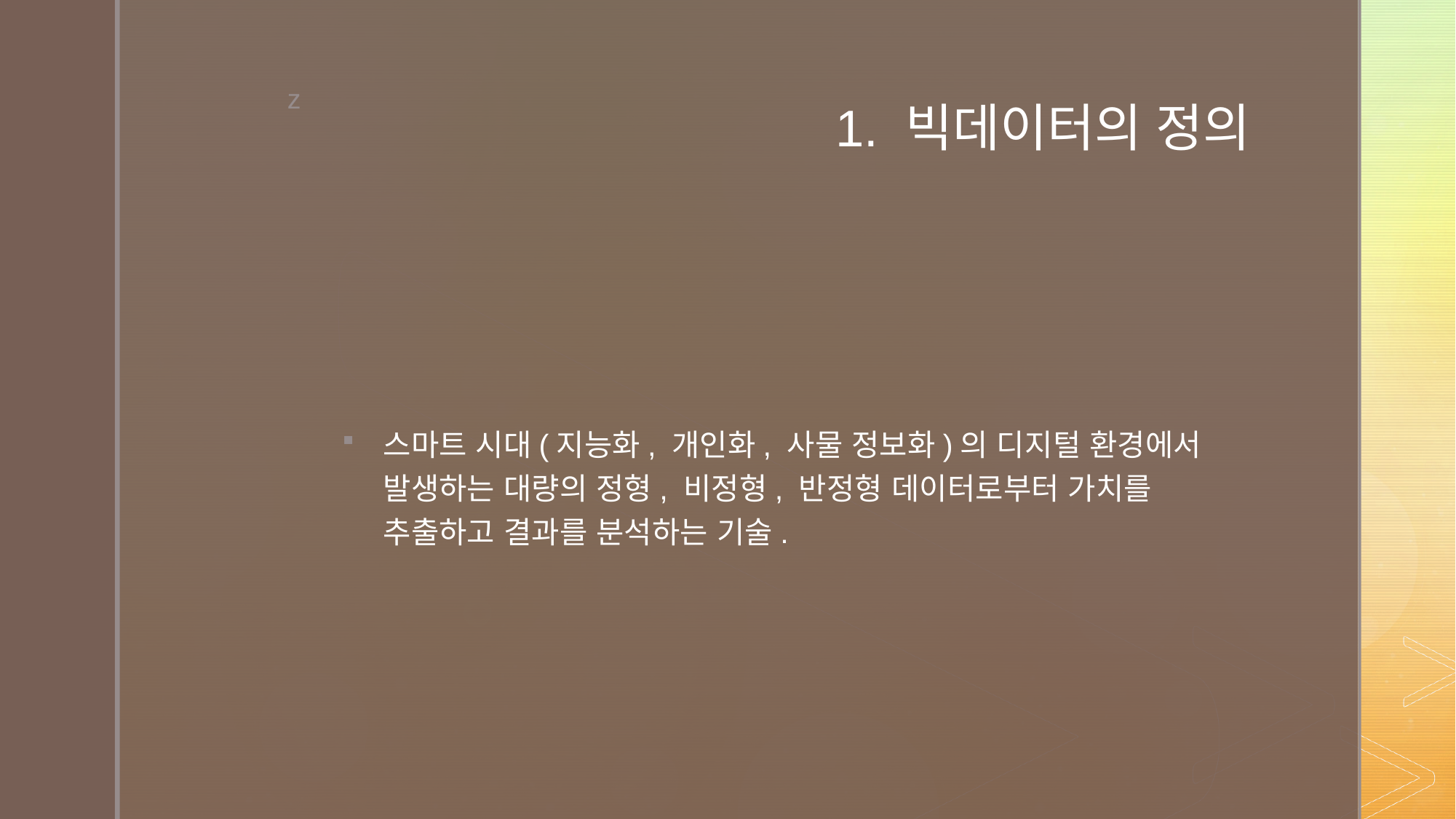

# 1. 빅데이터의 정의
스마트 시대(지능화, 개인화, 사물 정보화)의 디지털 환경에서 발생하는 대량의 정형, 비정형, 반정형 데이터로부터 가치를 추출하고 결과를 분석하는 기술.